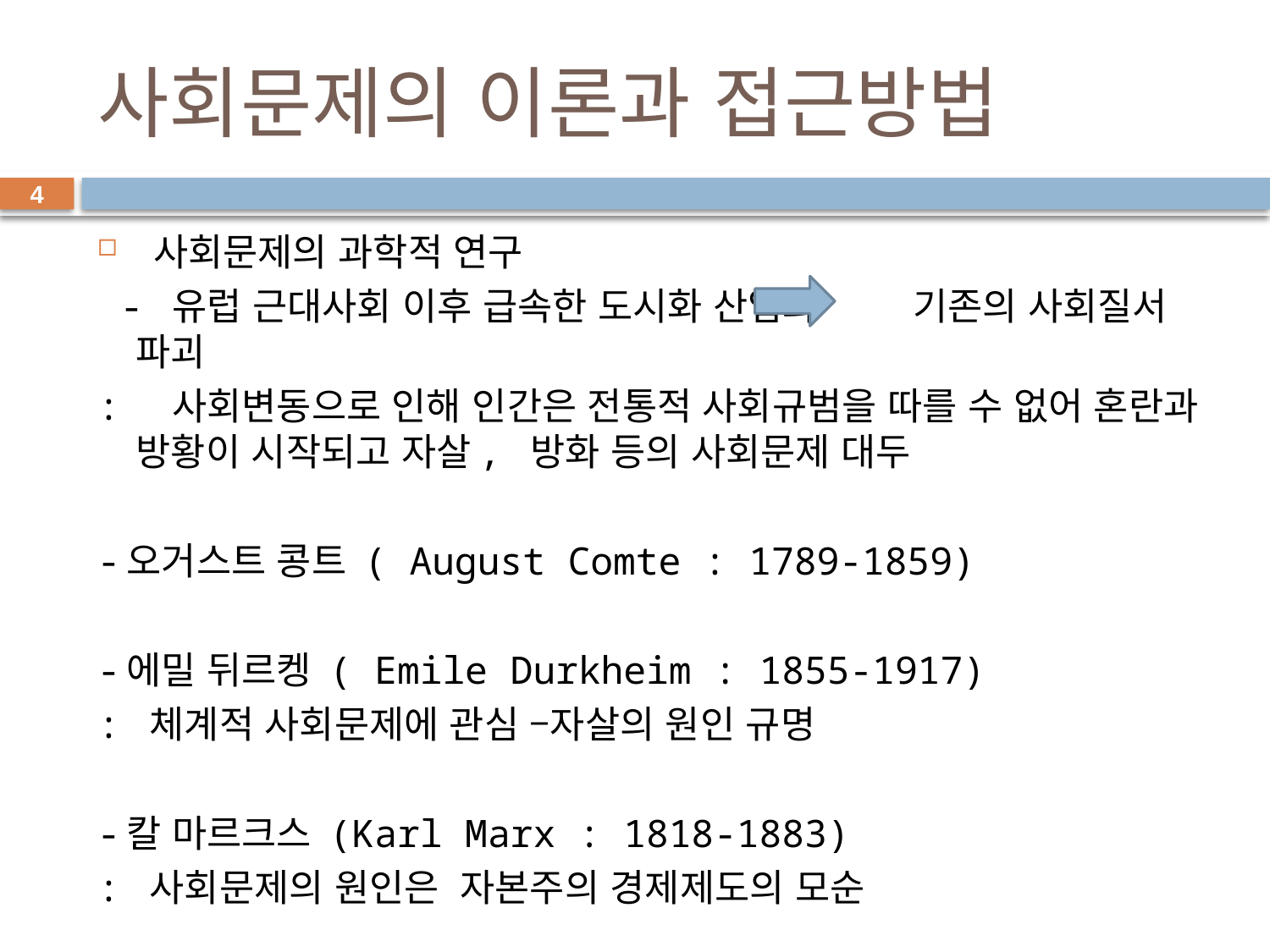

# 사회문제의 이론과 접근방법
4
 사회문제의 과학적 연구
 - 유럽 근대사회 이후 급속한 도시화 산업화         기존의 사회질서 파괴
:  사회변동으로 인해 인간은 전통적 사회규범을 따를 수 없어 혼란과 방황이 시작되고 자살, 방화 등의 사회문제 대두

-오거스트 콩트 ( August Comte : 1789-1859)

-에밀 뒤르켕 ( Emile Durkheim : 1855-1917)
: 체계적 사회문제에 관심 –자살의 원인 규명

-칼 마르크스 (Karl Marx : 1818-1883)
: 사회문제의 원인은  자본주의 경제제도의 모순